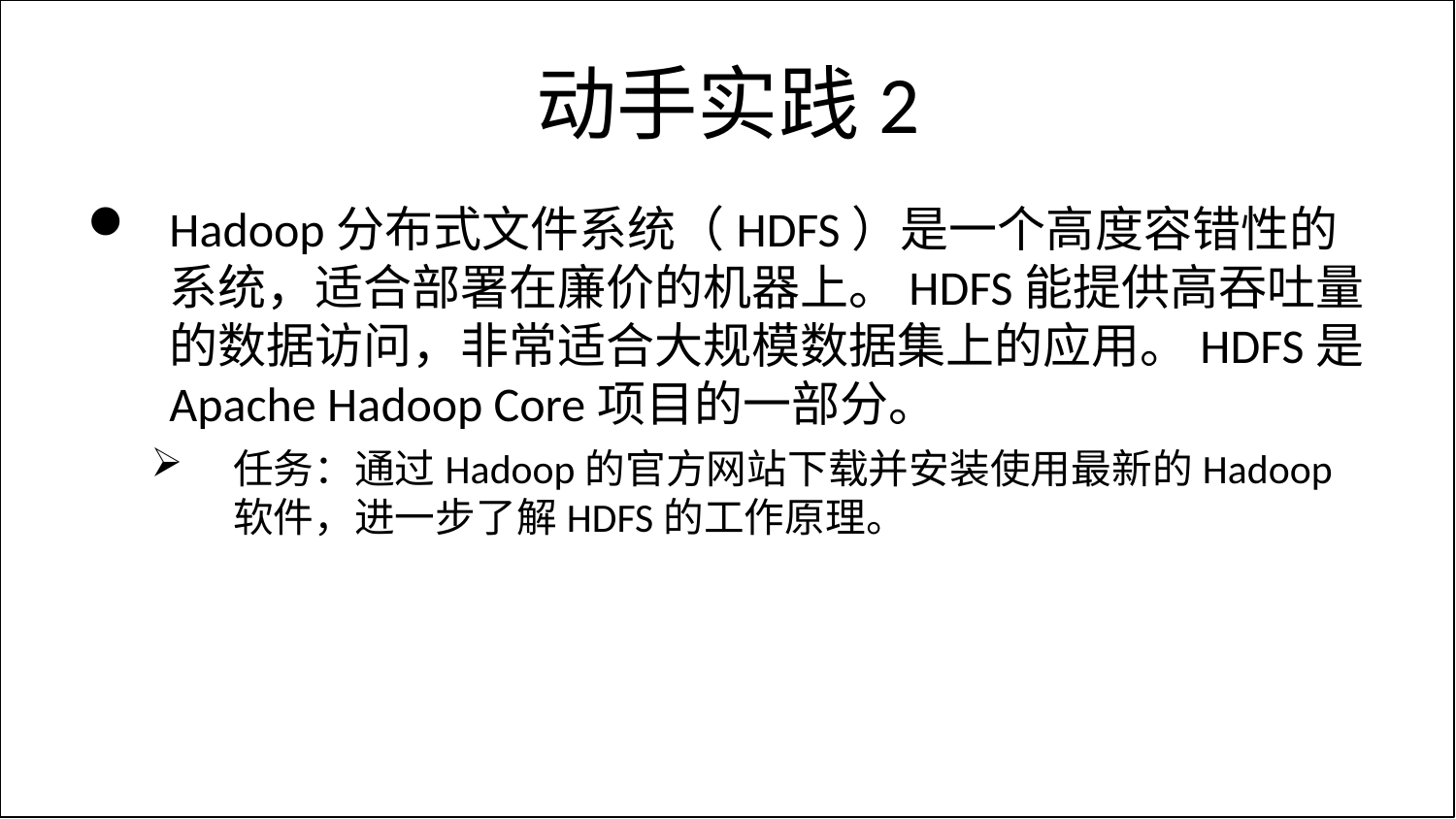

# 动手实践2
Hadoop分布式文件系统（HDFS）是一个高度容错性的系统，适合部署在廉价的机器上。HDFS能提供高吞吐量的数据访问，非常适合大规模数据集上的应用。HDFS是Apache Hadoop Core项目的一部分。
任务：通过Hadoop的官方网站下载并安装使用最新的Hadoop软件，进一步了解HDFS的工作原理。